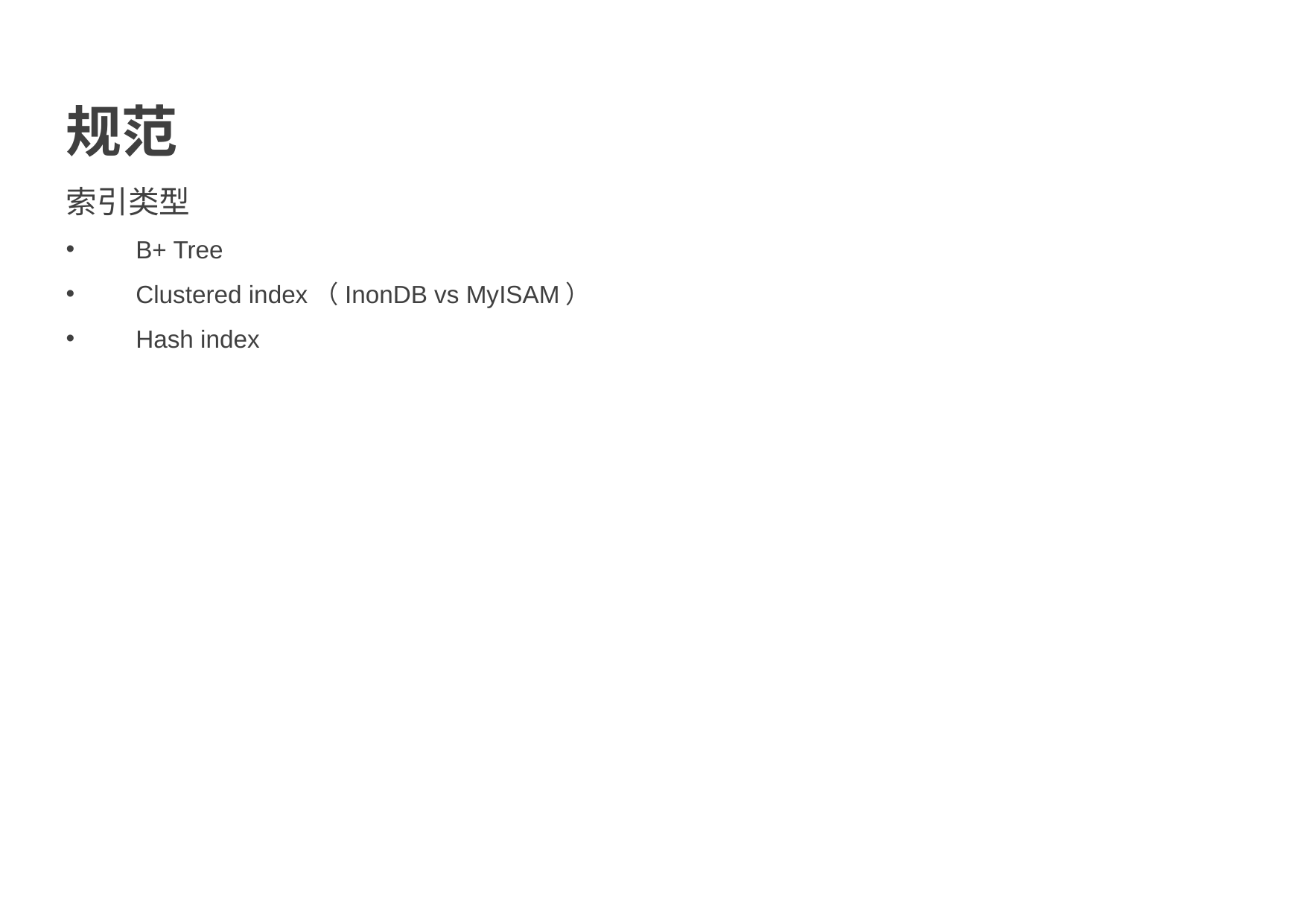

规范
索引类型
B+ Tree
Clustered index（InonDB vs MyISAM）
Hash index